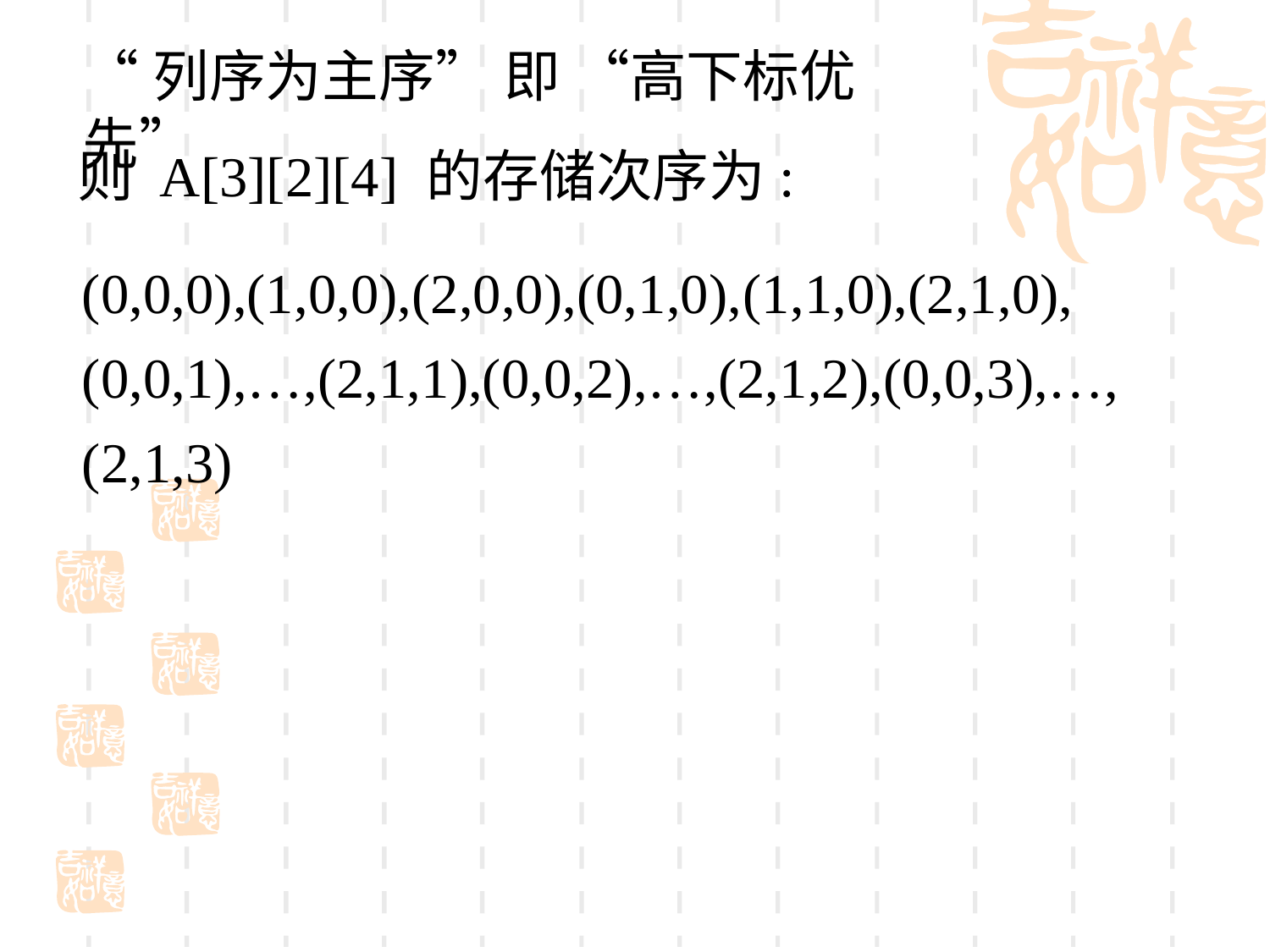

“列序为主序” 即 “高下标优先”
则 A[3][2][4] 的存储次序为:
(0,0,0),(1,0,0),(2,0,0),(0,1,0),(1,1,0),(2,1,0), (0,0,1),…,(2,1,1),(0,0,2),…,(2,1,2),(0,0,3),…,(2,1,3)